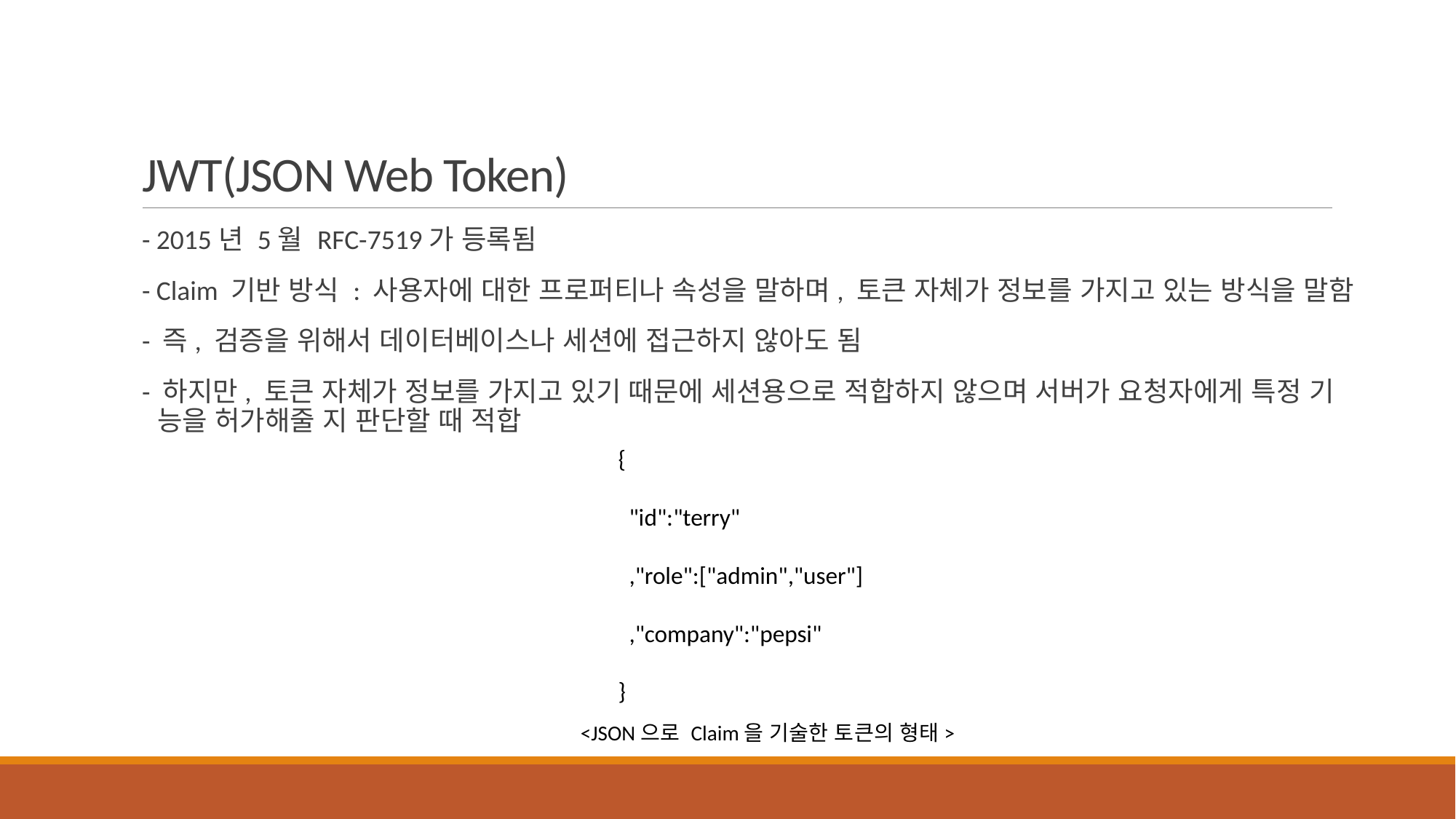

# JWT(JSON Web Token)
- 2015년 5월 RFC-7519가 등록됨
- Claim 기반 방식 : 사용자에 대한 프로퍼티나 속성을 말하며, 토큰 자체가 정보를 가지고 있는 방식을 말함
- 즉, 검증을 위해서 데이터베이스나 세션에 접근하지 않아도 됨
- 하지만, 토큰 자체가 정보를 가지고 있기 때문에 세션용으로 적합하지 않으며 서버가 요청자에게 특정 기
  능을 허가해줄 지 판단할 때 적합
{

  "id":"terry"

  ,"role":["admin","user"]

  ,"company":"pepsi"

}
<JSON으로 Claim을 기술한 토큰의 형태>